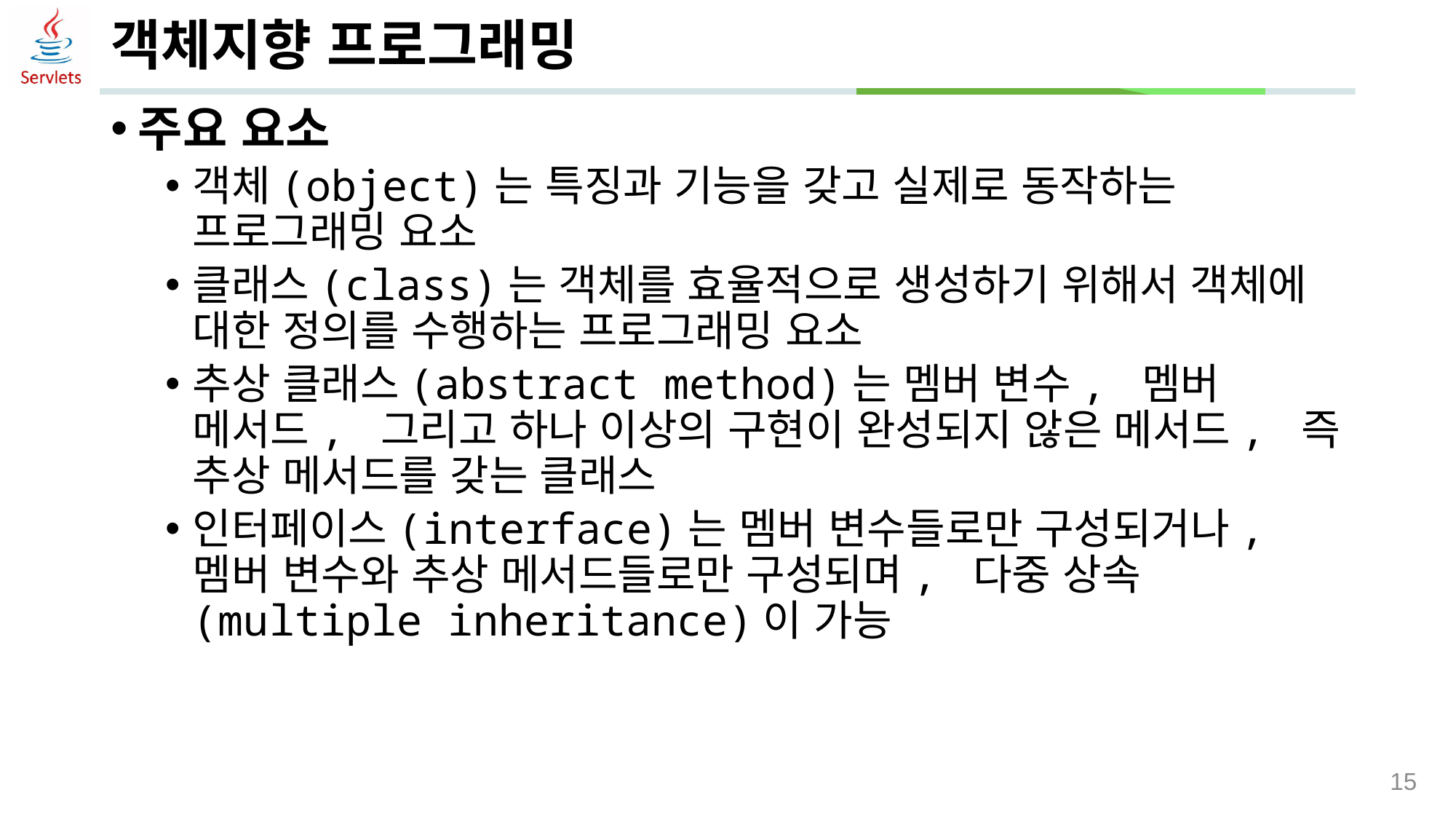

# 객체지향 프로그래밍
주요 요소
객체(object)는 특징과 기능을 갖고 실제로 동작하는 프로그래밍 요소
클래스(class)는 객체를 효율적으로 생성하기 위해서 객체에 대한 정의를 수행하는 프로그래밍 요소
추상 클래스(abstract method)는 멤버 변수, 멤버 메서드, 그리고 하나 이상의 구현이 완성되지 않은 메서드, 즉 추상 메서드를 갖는 클래스
인터페이스(interface)는 멤버 변수들로만 구성되거나, 멤버 변수와 추상 메서드들로만 구성되며, 다중 상속(multiple inheritance)이 가능

15